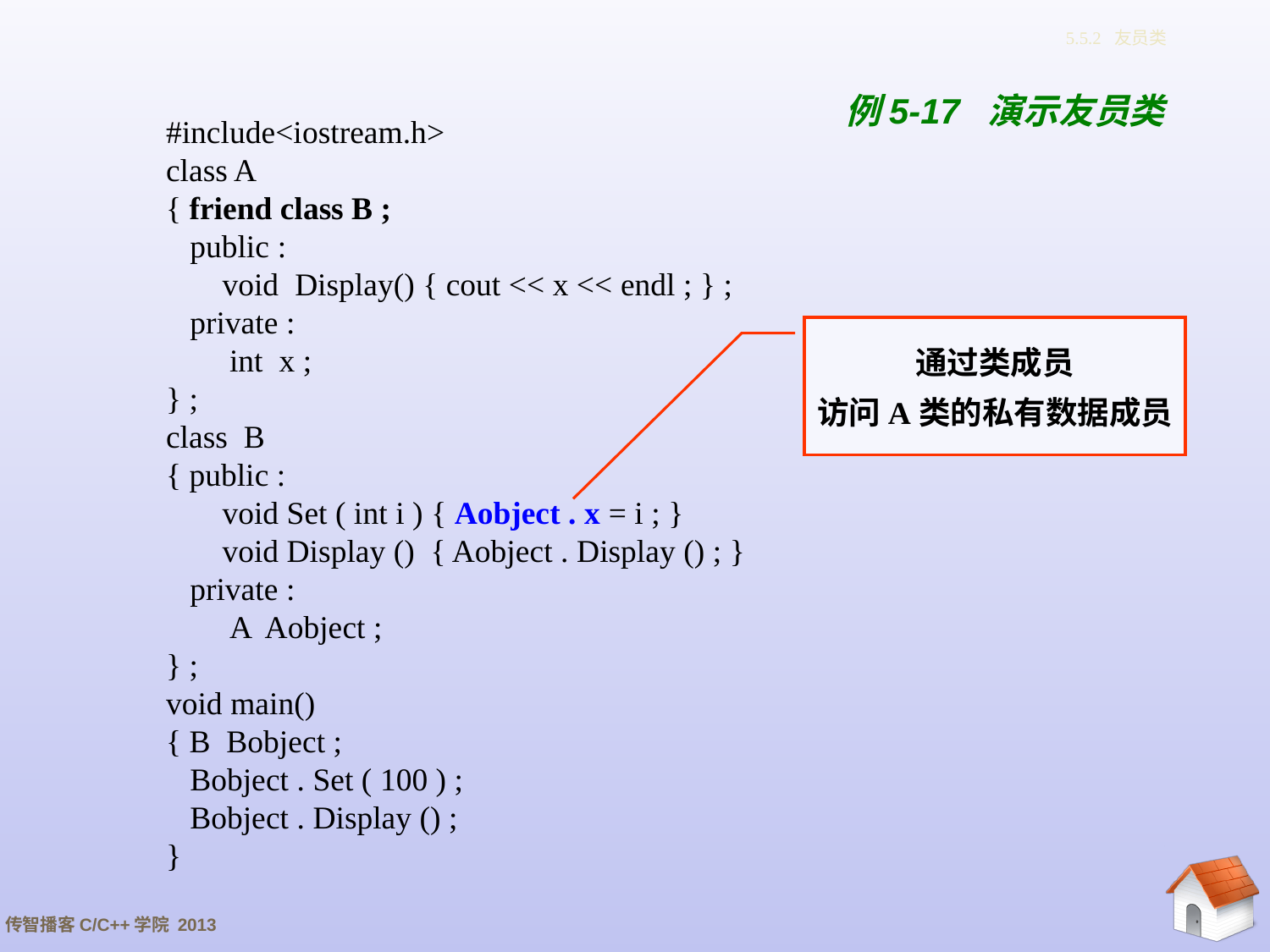

# 5.5.2  友员类
例5-17  演示友员类
#include<iostream.h>
class A
{ friend class B ;
   public :
       void  Display() { cout << x << endl ; } ;
   private :
	int  x ;
} ;
class  B
{ public :
       void Set ( int i ) { Aobject . x = i ; }
       void Display ()  { Aobject . Display () ; }
   private :
	A  Aobject ;
} ;
void main()
{ B  Bobject ;
   Bobject . Set ( 100 ) ;
   Bobject . Display () ;
}
通过类成员
访问A类的私有数据成员